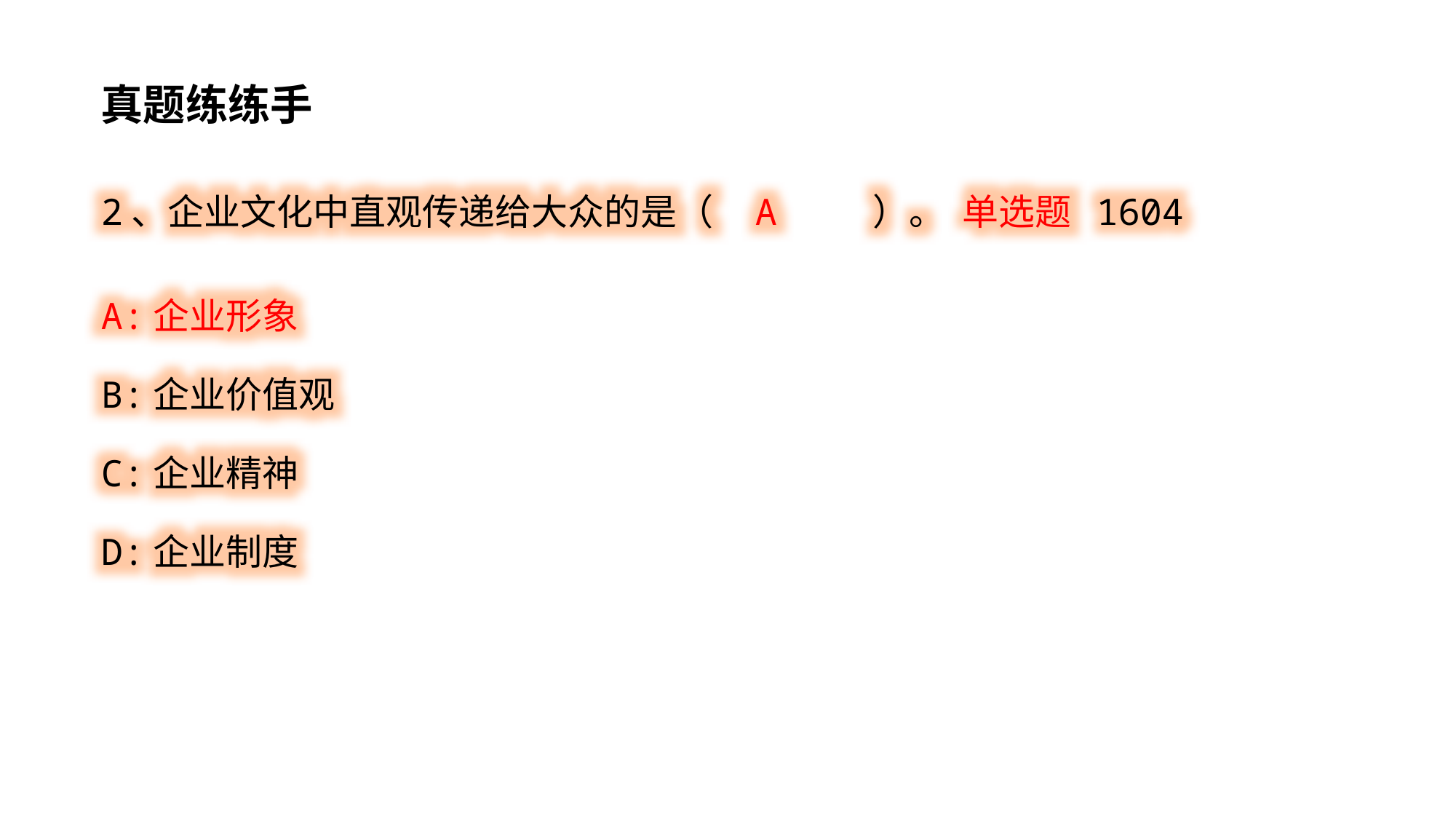

真题练练手
2、企业文化中直观传递给大众的是（    A    ）。  单选题  1604

A:企业形象

B:企业价值观

C:企业精神

D:企业制度